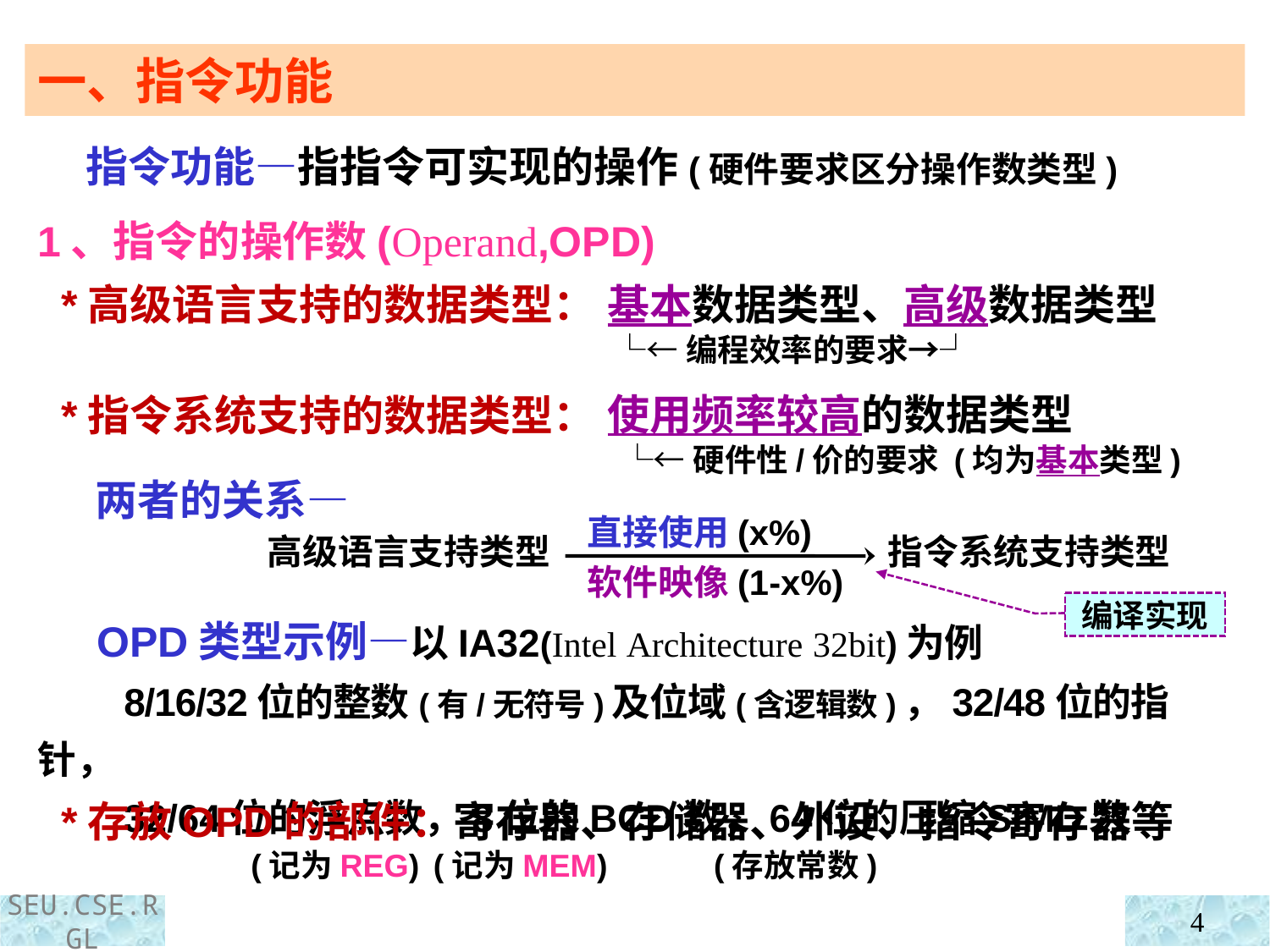

一、指令功能
    指令功能—指指令可实现的操作(硬件要求区分操作数类型)
1、指令的操作数(Operand,OPD)
  *高级语言支持的数据类型：

  *指令系统支持的数据类型：
     两者的关系—
基本数据类型、高级数据类型
 └←编程效率的要求→┘
使用频率较高的数据类型
  └←硬件性/价的要求 (均为基本类型)
直接使用(x%)
高级语言支持类型
指令系统支持类型

软件映像(1-x%)
编译实现
     OPD类型示例—以IA32(Intel Architecture 32bit)为例
        8/16/32位的整数(有/无符号)及位域(含逻辑数)，32/48位的指针，
        32/64位的浮点数，8位的BCD数，64位的压缩SIMD数
  *存放OPD的部件：寄存器、存储器、外设、指令寄存器等
                        (记为REG)  (记为MEM)            (存放常数)
4